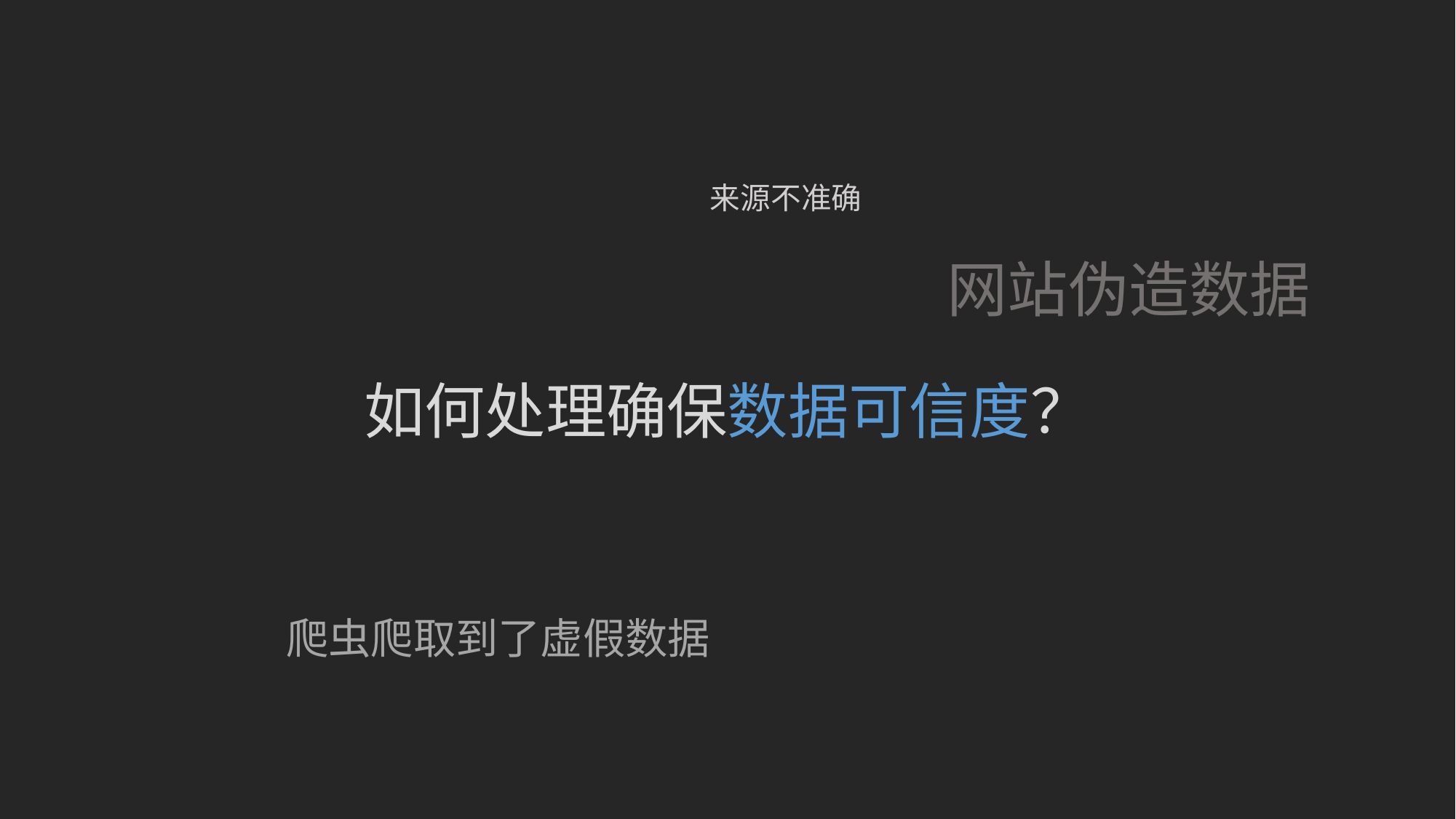

来源不准确
网站伪造数据
如何处理确保数据可信度？
爬虫爬取到了虚假数据